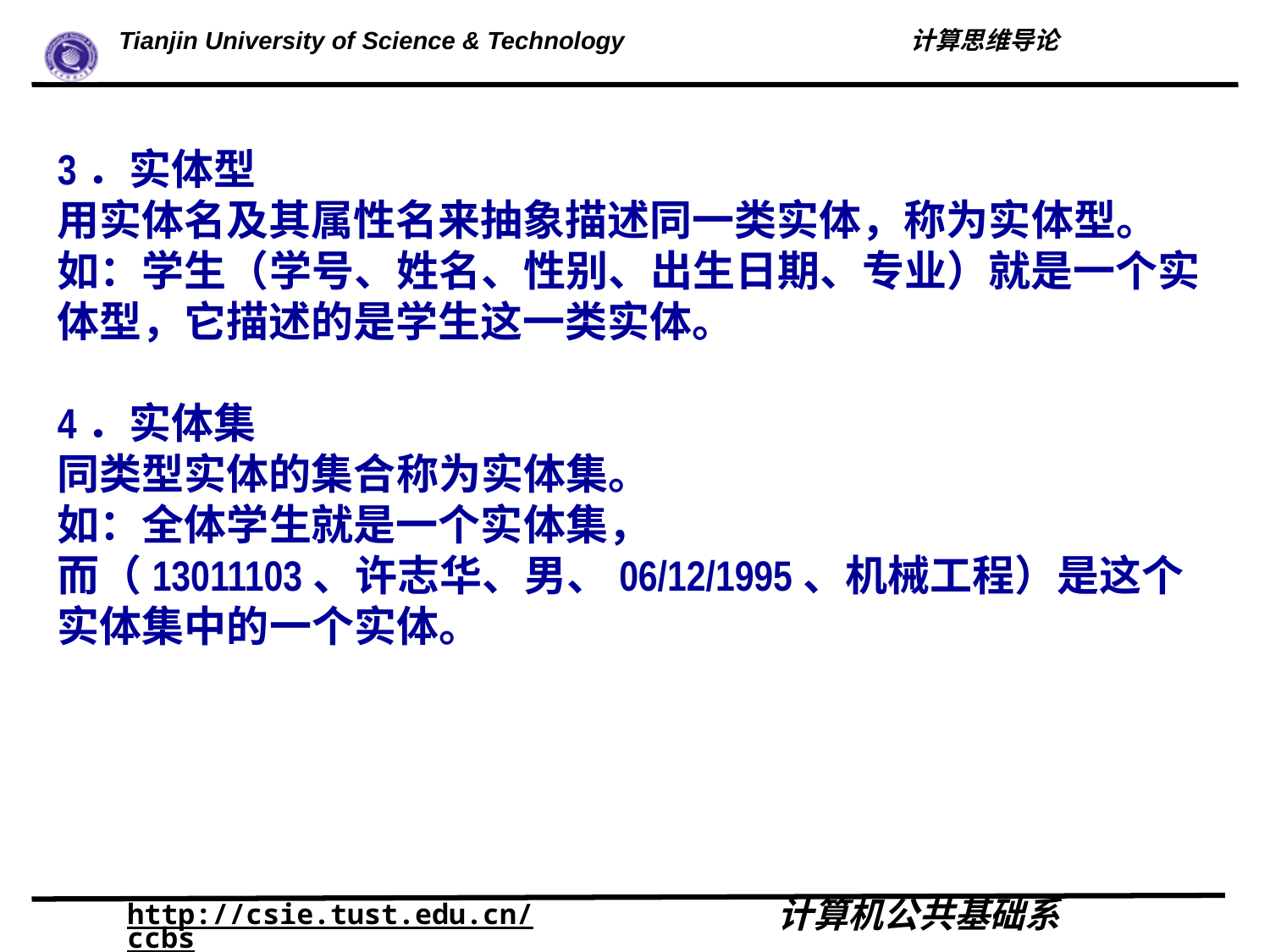

3．实体型
用实体名及其属性名来抽象描述同一类实体，称为实体型。
如：学生（学号、姓名、性别、出生日期、专业）就是一个实体型，它描述的是学生这一类实体。

4．实体集
同类型实体的集合称为实体集。
如：全体学生就是一个实体集，
而（13011103、许志华、男、06/12/1995、机械工程）是这个实体集中的一个实体。